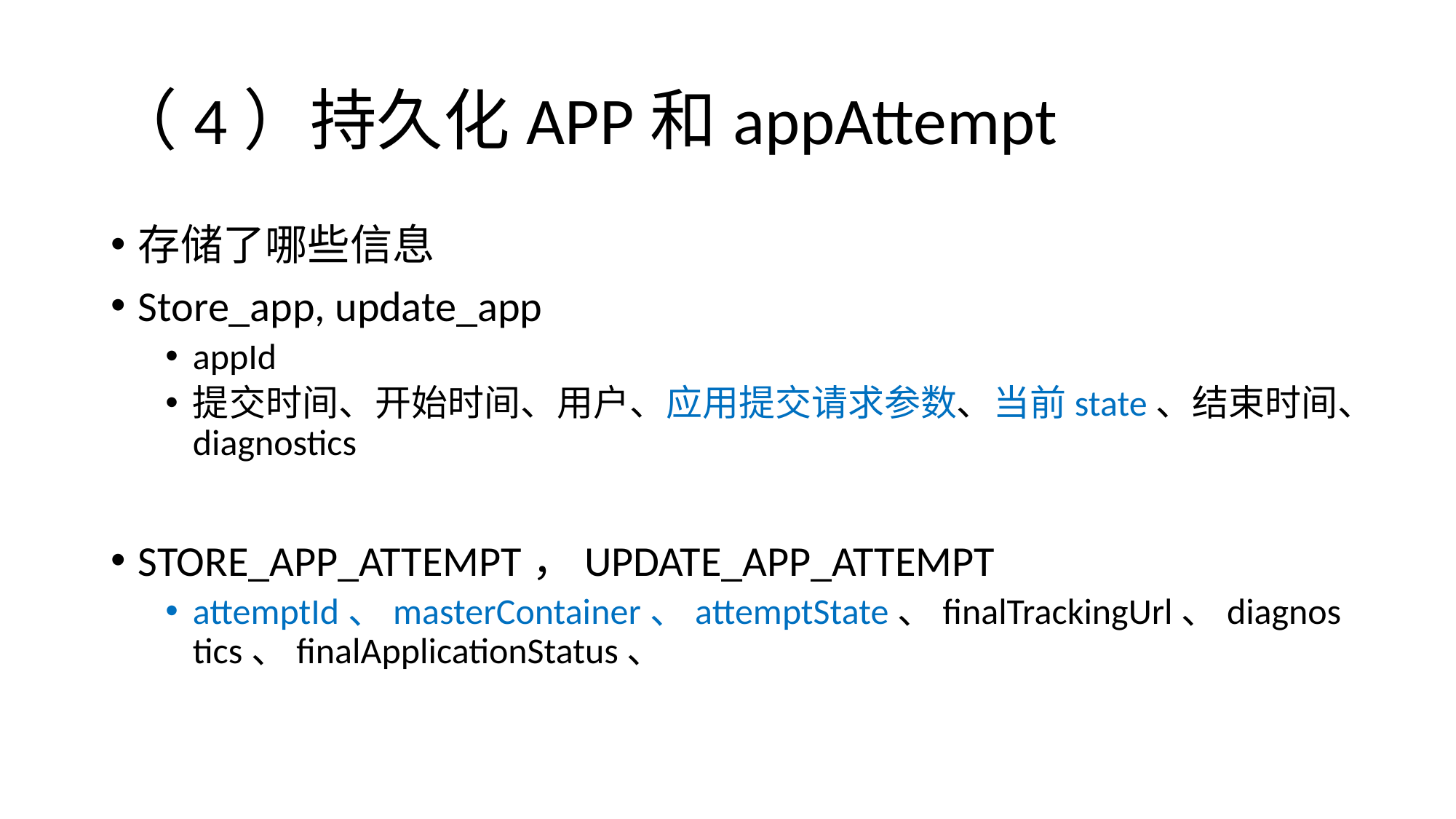

# （4）持久化APP和appAttempt
存储了哪些信息
Store_app, update_app
appId
提交时间、开始时间、用户、应用提交请求参数、当前state、结束时间、diagnostics

STORE_APP_ATTEMPT，UPDATE_APP_ATTEMPT
attemptId、masterContainer、attemptState、finalTrackingUrl、diagnostics、finalApplicationStatus、